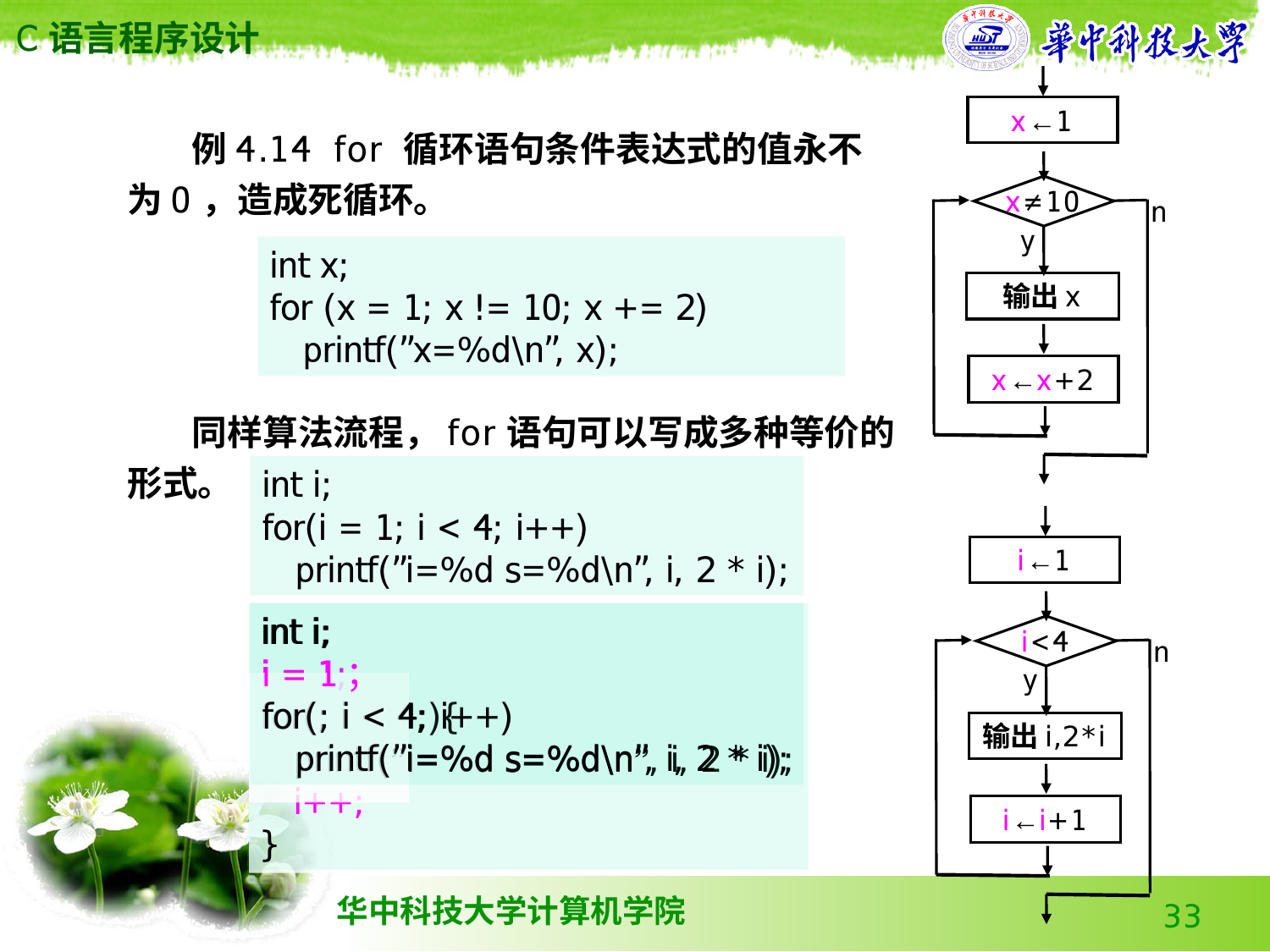

x←1

x≠10
n

y

输出x

x←x+2

       例4.14  for 循环语句条件表达式的值永不为0，造成死循环。
int x;
for (x = 1; x != 10; x += 2)
   printf(”x=%d\n”, x);
       同样算法流程，for语句可以写成多种等价的形式。
int i;
for(i = 1; i < 4; i++)
   printf(”i=%d s=%d\n”, i, 2 * i);

i←1

i<4
n

y

输出i,2*i

i←i+1

int i;
i = 1；
for(; i < 4; i++)
   printf(”i=%d s=%d\n”, i, 2 * i);

int i;
i = 1;
for(; i < 4;){
   printf(”i=%d s=%d\n”, i, 2 * i);
   i++;
}

33